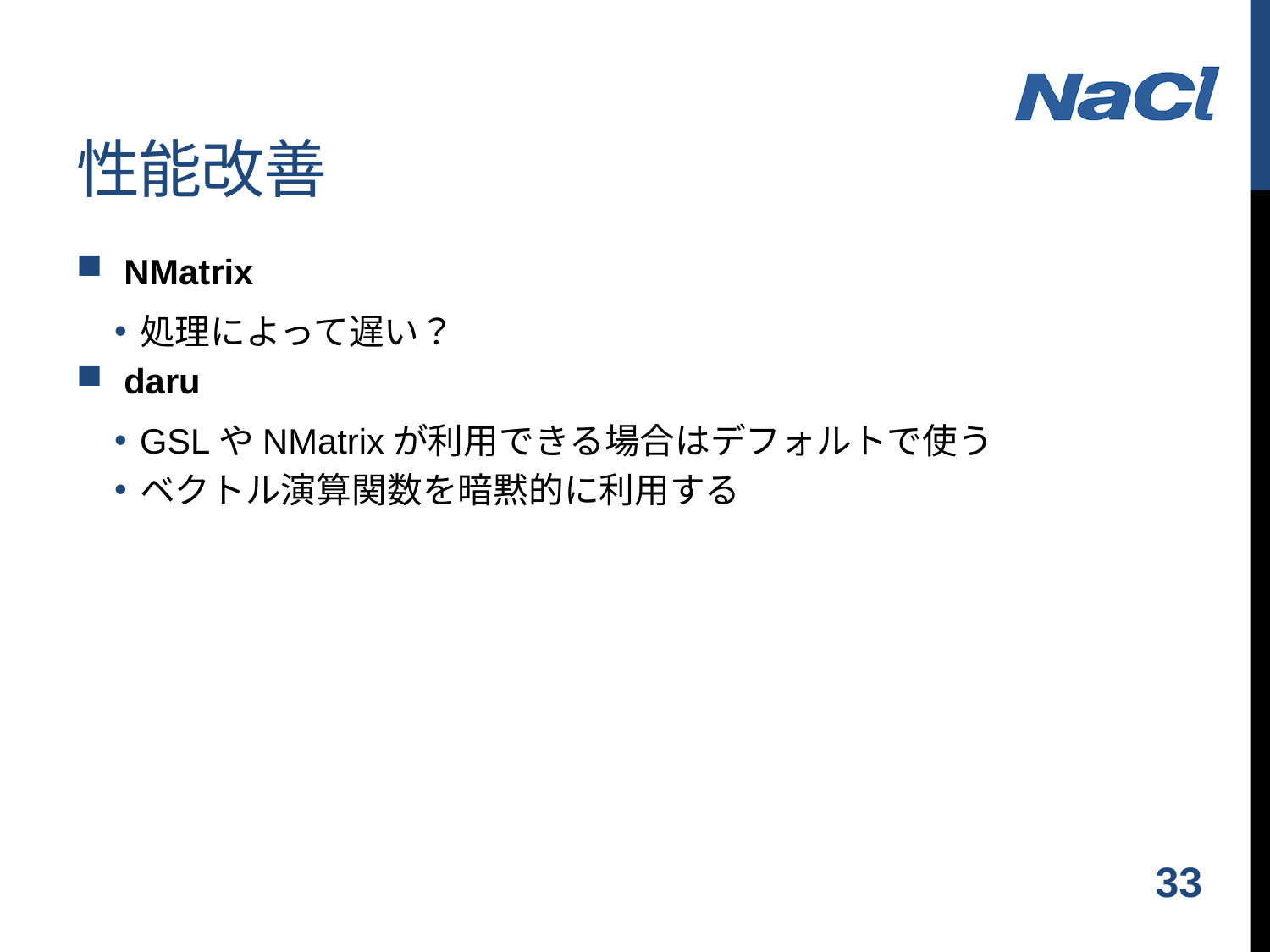

# 性能改善
NMatrix
処理によって遅い？
daru
GSLやNMatrixが利用できる場合はデフォルトで使う
ベクトル演算関数を暗黙的に利用する
33